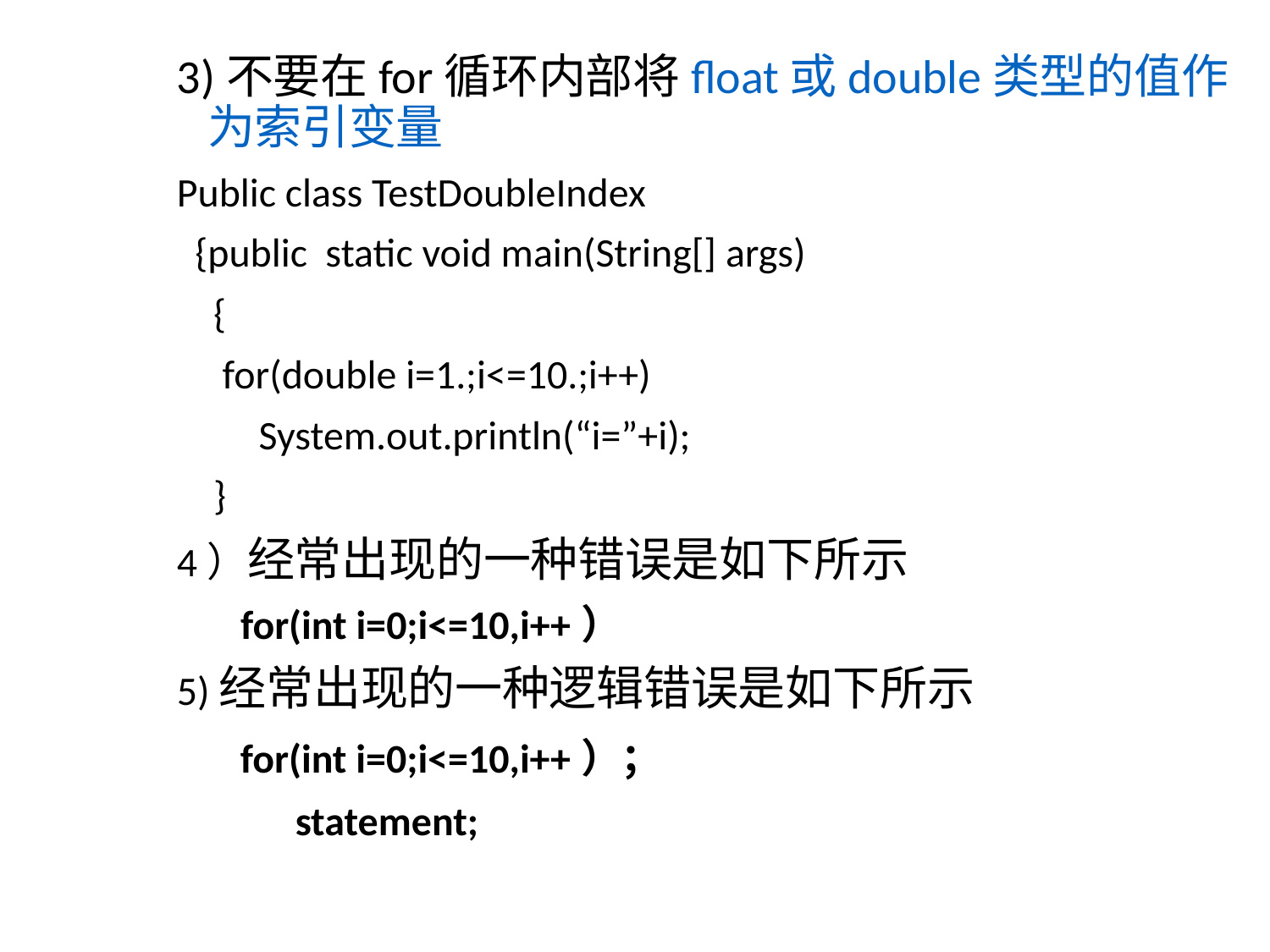

3)不要在for循环内部将float或double类型的值作为索引变量
Public class TestDoubleIndex
  {public  static void main(String[] args)
    {
     for(double i=1.;i<=10.;i++)
         System.out.println(“i=”+i);
    }
4）经常出现的一种错误是如下所示
       for(int i=0;i<=10,i++）
5)经常出现的一种逻辑错误是如下所示
      for(int i=0;i<=10,i++）；
             statement;